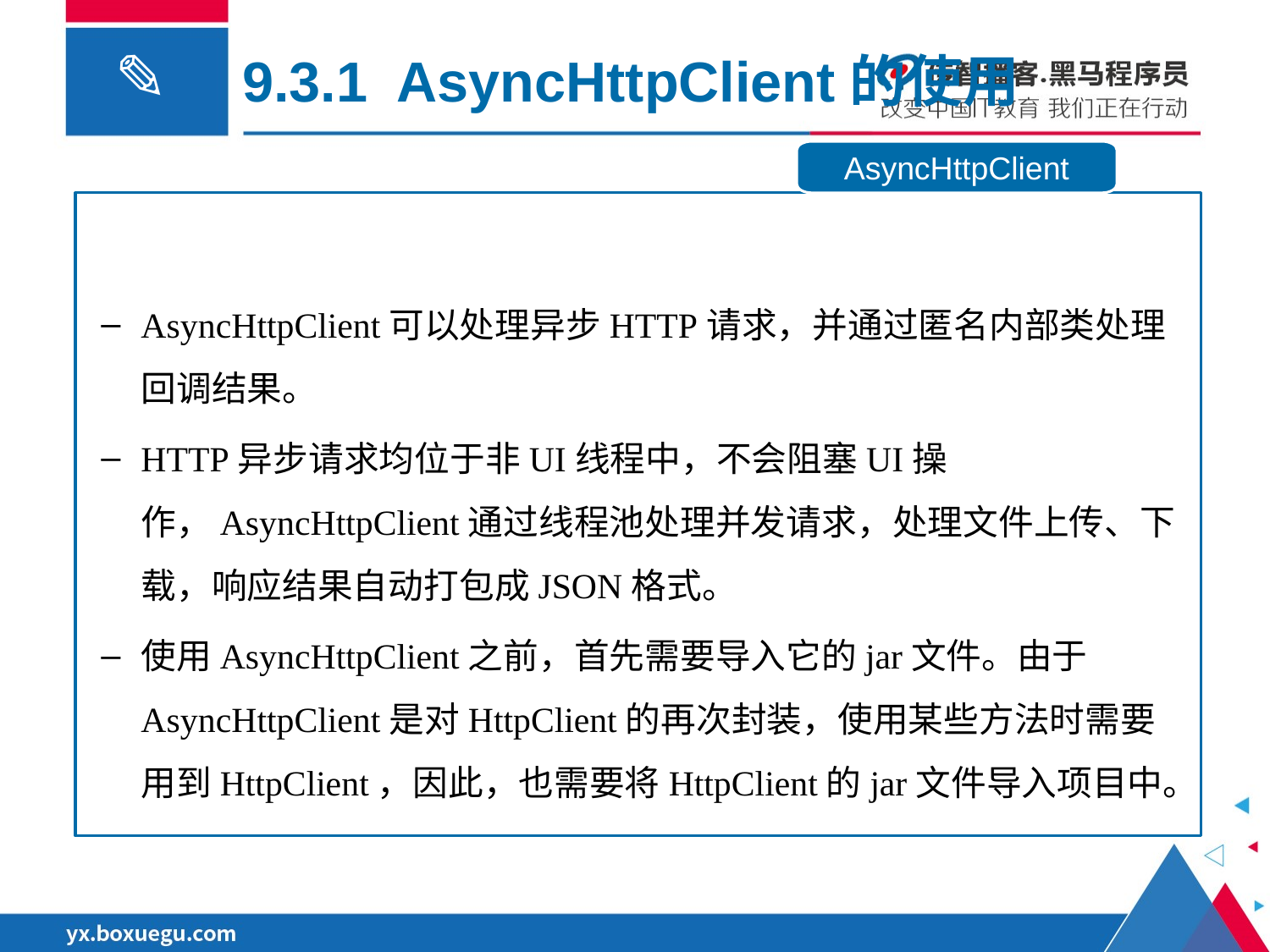

9.3.1  AsyncHttpClient的使用

AsyncHttpClient

AsyncHttpClient可以处理异步HTTP请求，并通过匿名内部类处理回调结果。
HTTP异步请求均位于非UI线程中，不会阻塞UI操作，AsyncHttpClient通过线程池处理并发请求，处理文件上传、下载，响应结果自动打包成JSON格式。
使用AsyncHttpClient之前，首先需要导入它的jar文件。由于AsyncHttpClient是对HttpClient的再次封装，使用某些方法时需要用到HttpClient，因此，也需要将HttpClient的jar文件导入项目中。